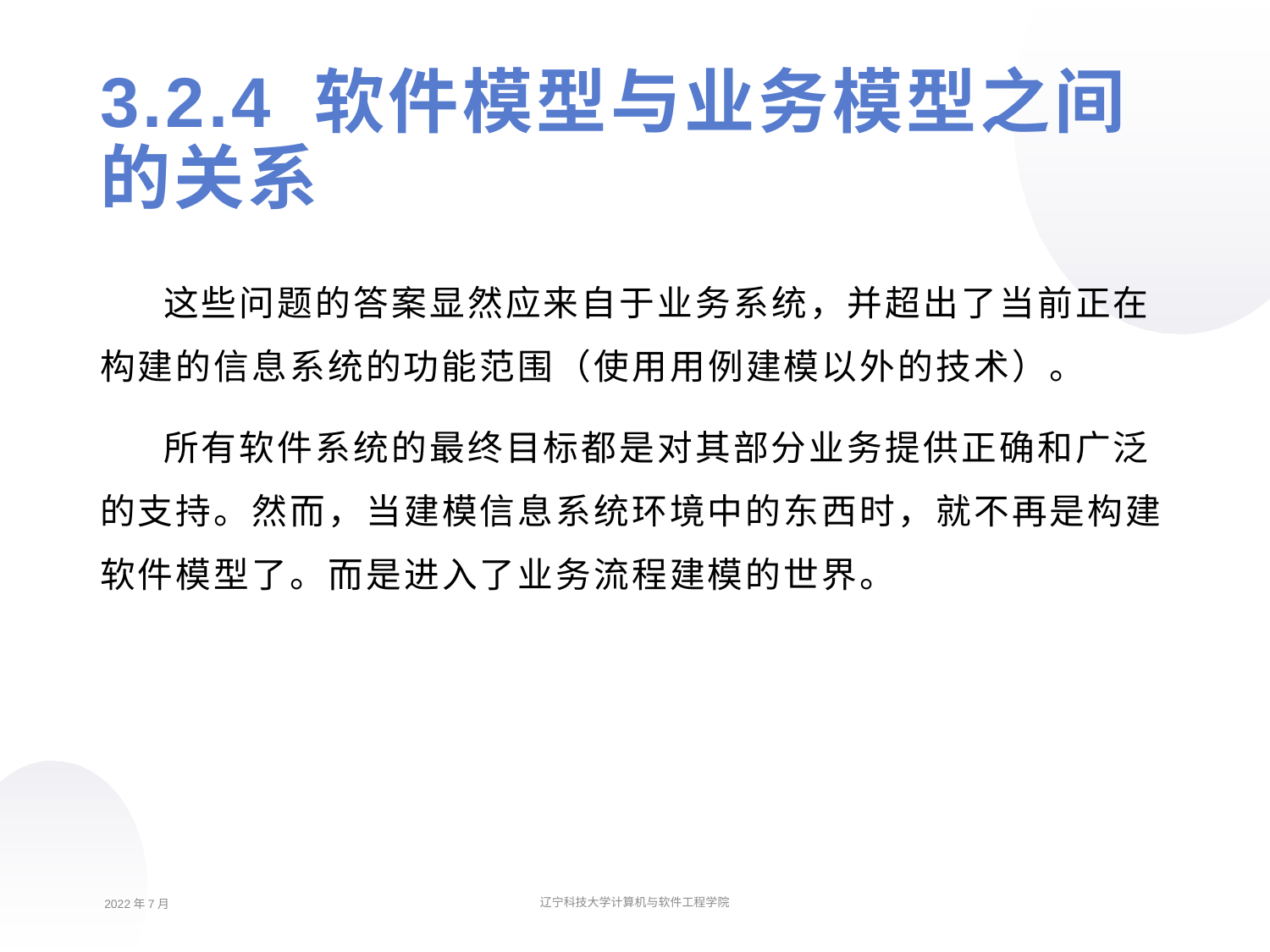

3.2.4 软件模型与业务模型之间的关系
这些问题的答案显然应来自于业务系统，并超出了当前正在构建的信息系统的功能范围（使用用例建模以外的技术）。
所有软件系统的最终目标都是对其部分业务提供正确和广泛的支持。然而，当建模信息系统环境中的东西时，就不再是构建软件模型了。而是进入了业务流程建模的世界。

2022年7月
辽宁科技大学计算机与软件工程学院
75